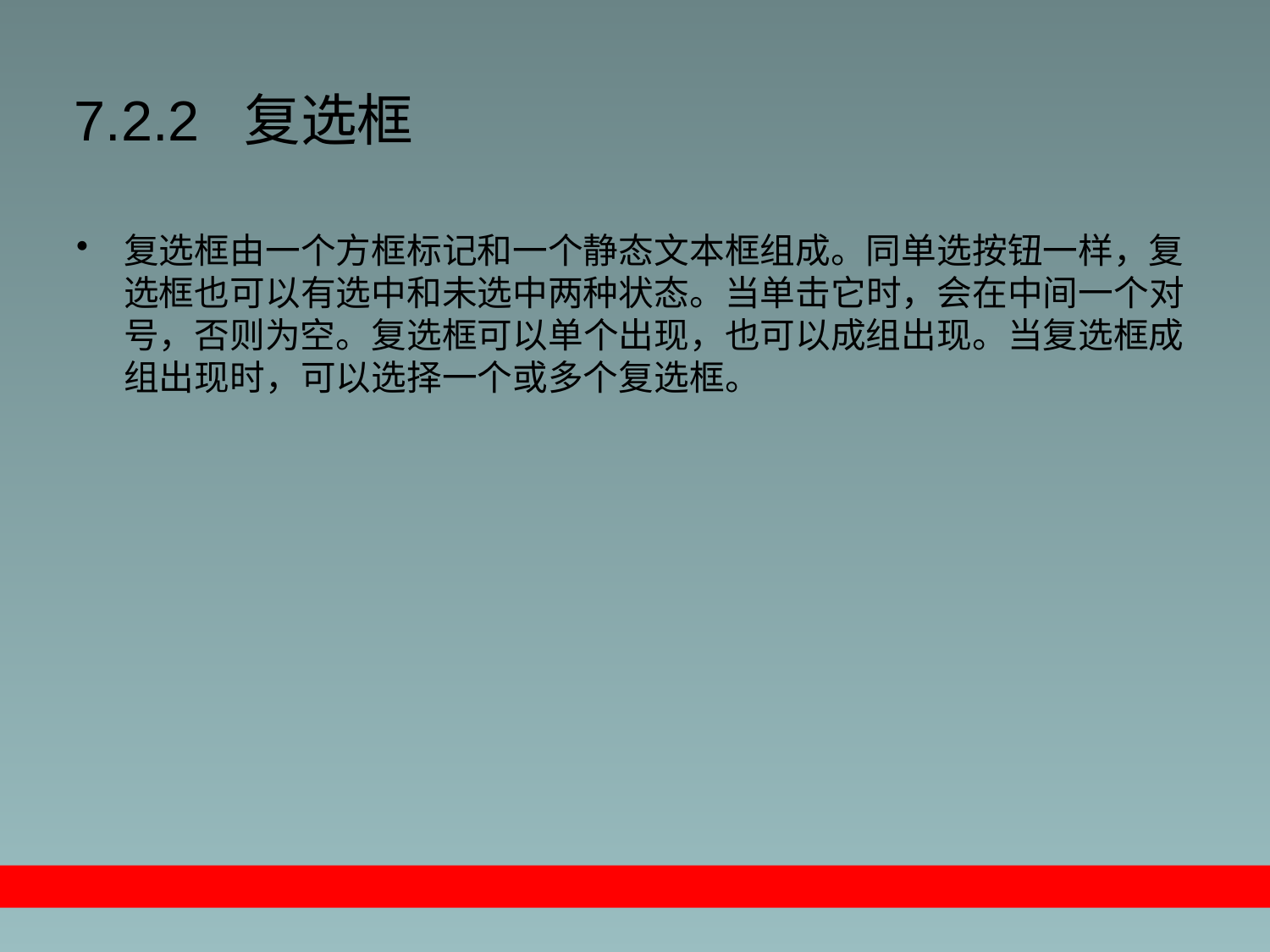

# 7.2.2  复选框
复选框由一个方框标记和一个静态文本框组成。同单选按钮一样，复选框也可以有选中和未选中两种状态。当单击它时，会在中间一个对号，否则为空。复选框可以单个出现，也可以成组出现。当复选框成组出现时，可以选择一个或多个复选框。